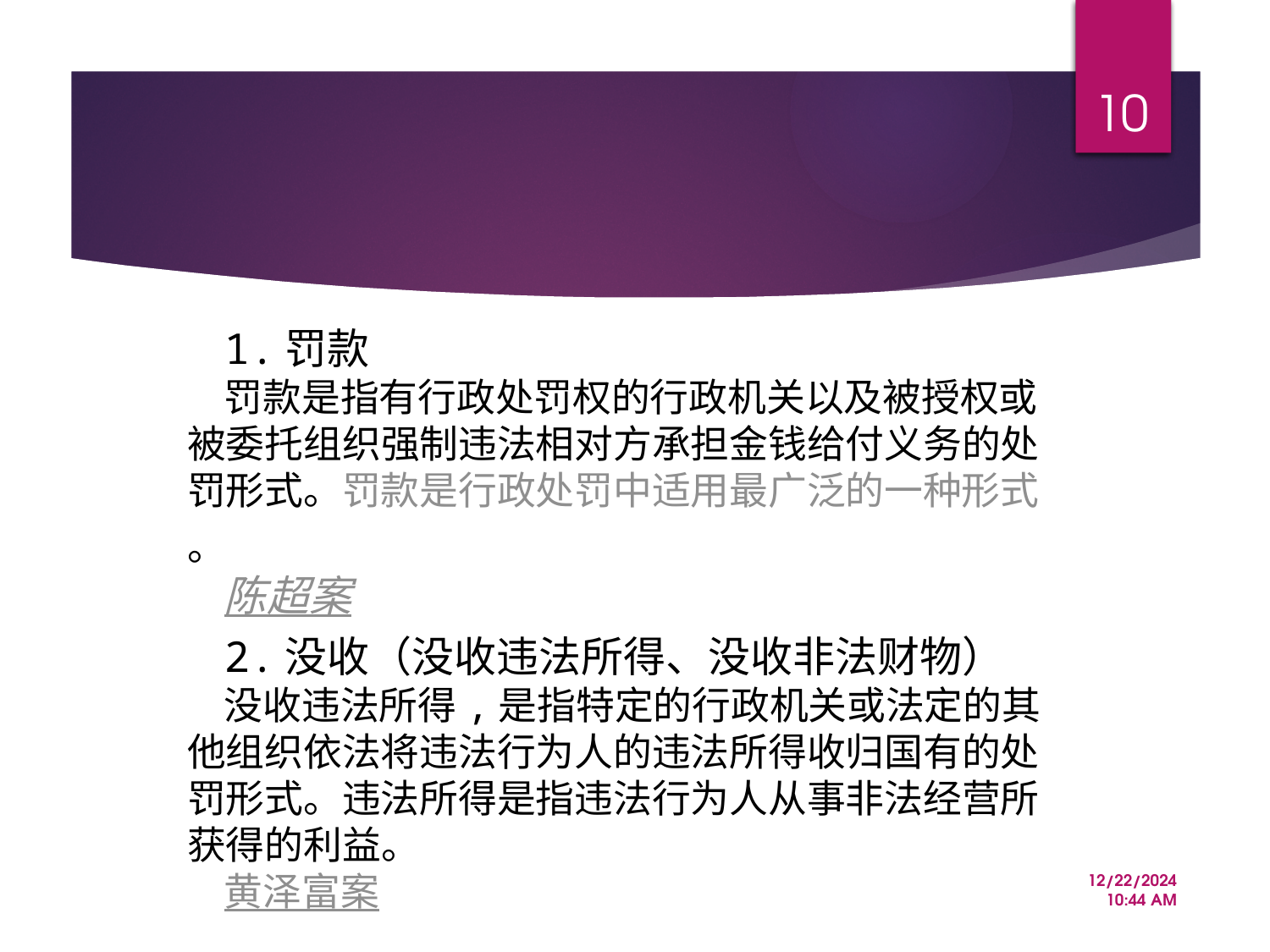

10
1.罚款
罚款是指有行政处罚权的行政机关以及被授权或被委托组织强制违法相对方承担金钱给付义务的处罚形式。罚款是行政处罚中适用最广泛的一种形式。
陈超案
2.没收（没收违法所得、没收非法财物）
没收违法所得,是指特定的行政机关或法定的其他组织依法将违法行为人的违法所得收归国有的处罚形式。违法所得是指违法行为人从事非法经营所获得的利益。
黄泽富案

12/22/2024 10:44 AM